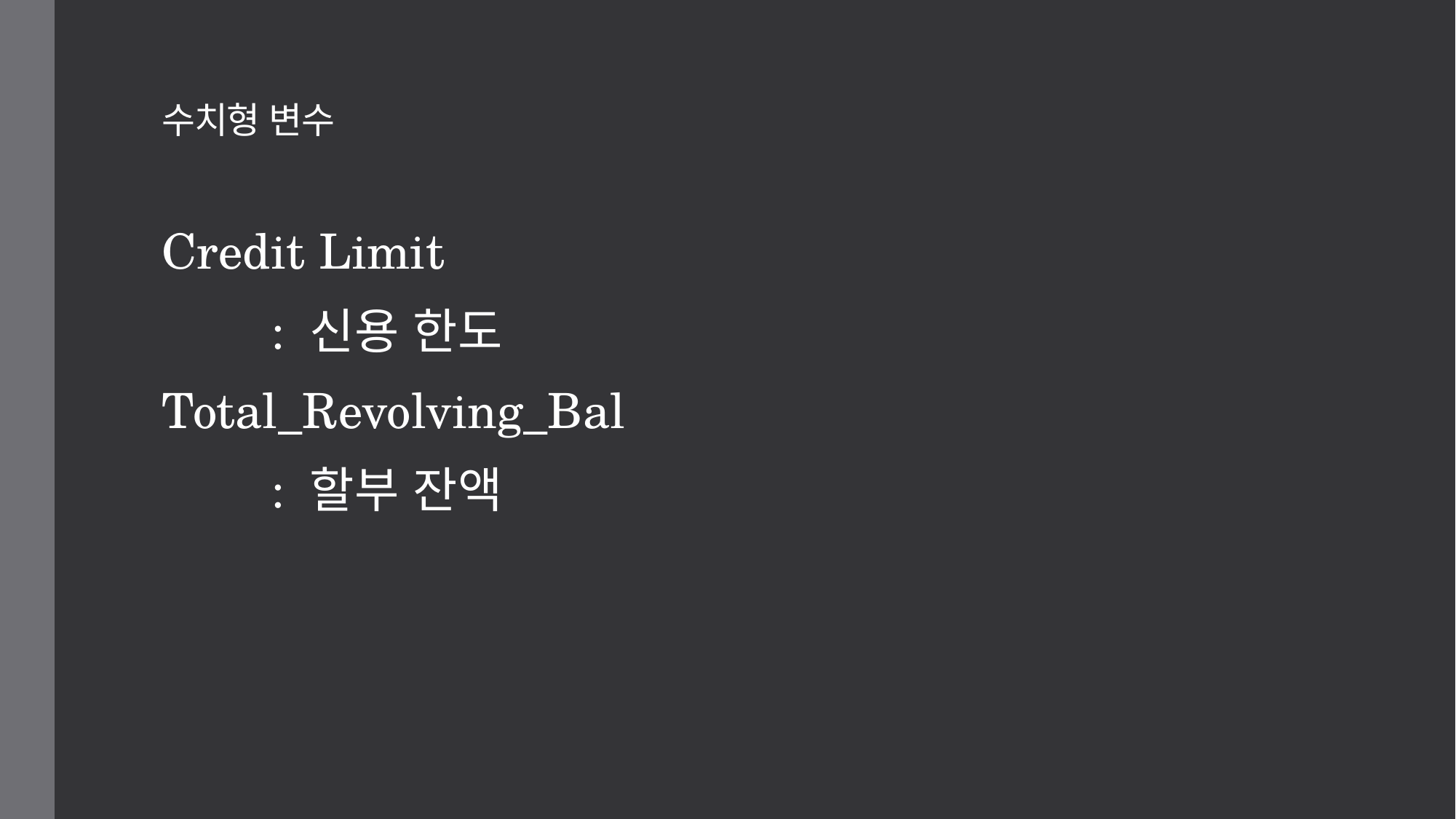

# 수치형 변수
Credit Limit
	: 신용 한도
Total_Revolving_Bal
	: 할부 잔액